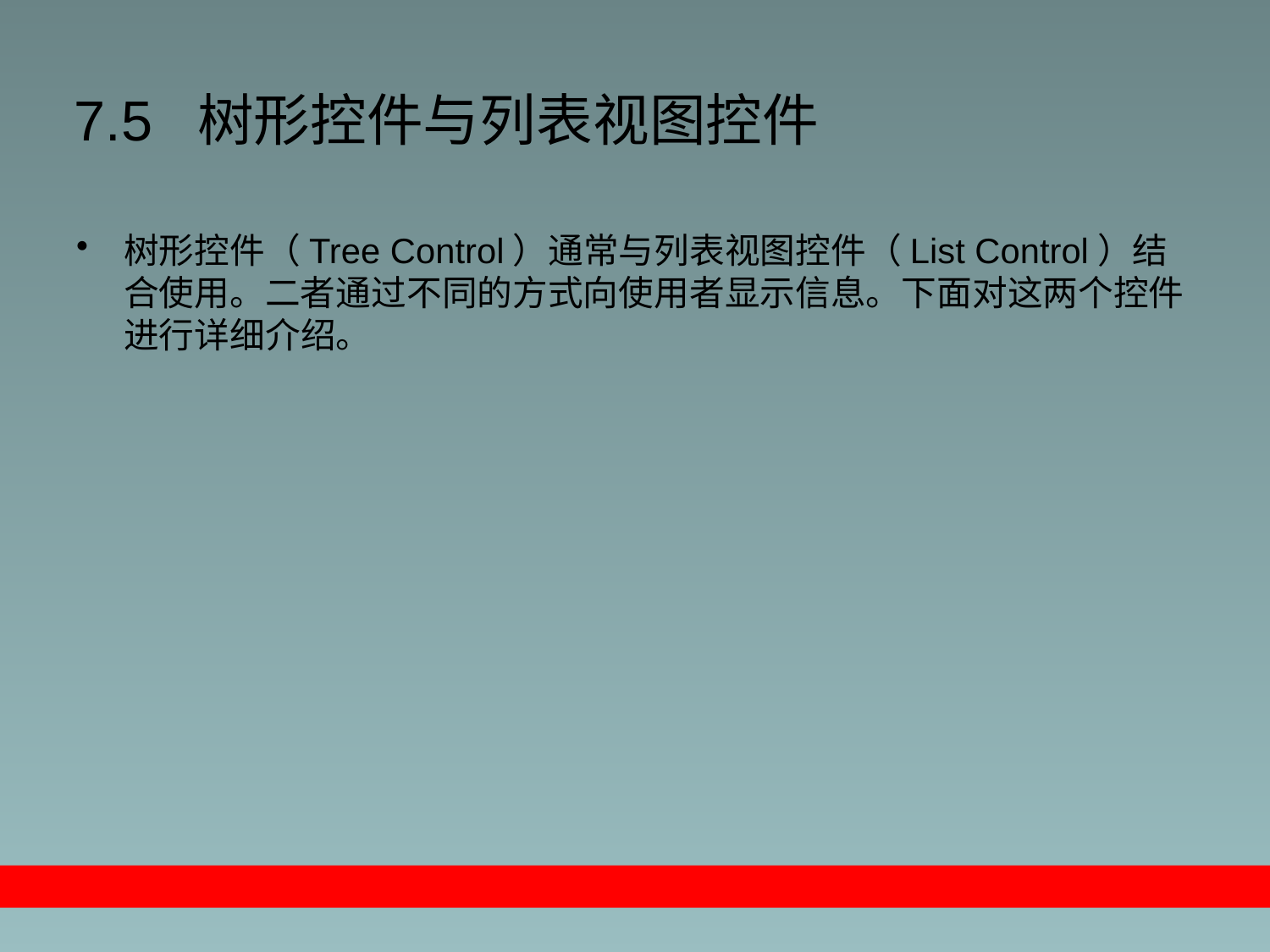

# 7.5  树形控件与列表视图控件
树形控件（Tree Control）通常与列表视图控件（List Control）结合使用。二者通过不同的方式向使用者显示信息。下面对这两个控件进行详细介绍。